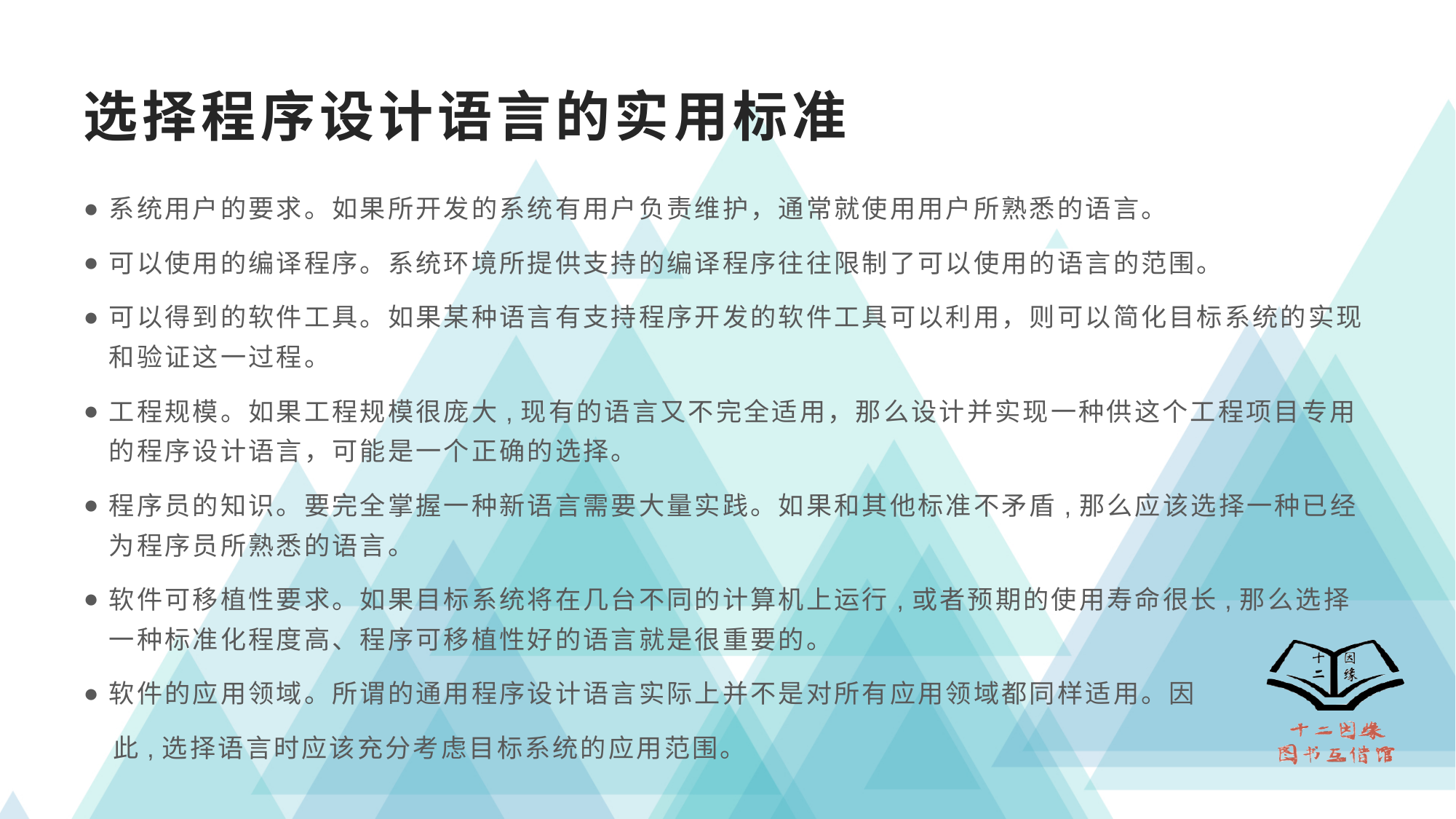

# 选择程序设计语言的实用标准
系统用户的要求。如果所开发的系统有用户负责维护，通常就使用用户所熟悉的语言。
可以使用的编译程序。系统环境所提供支持的编译程序往往限制了可以使用的语言的范围。
可以得到的软件工具。如果某种语言有支持程序开发的软件工具可以利用，则可以简化目标系统的实现和验证这一过程。
工程规模。如果工程规模很庞大,现有的语言又不完全适用，那么设计并实现一种供这个工程项目专用的程序设计语言，可能是一个正确的选择。
程序员的知识。要完全掌握一种新语言需要大量实践。如果和其他标准不矛盾,那么应该选择一种已经为程序员所熟悉的语言。
软件可移植性要求。如果目标系统将在几台不同的计算机上运行,或者预期的使用寿命很长,那么选择一种标准化程度高、程序可移植性好的语言就是很重要的。
软件的应用领域。所谓的通用程序设计语言实际上并不是对所有应用领域都同样适用。因
   此,选择语言时应该充分考虑目标系统的应用范围。